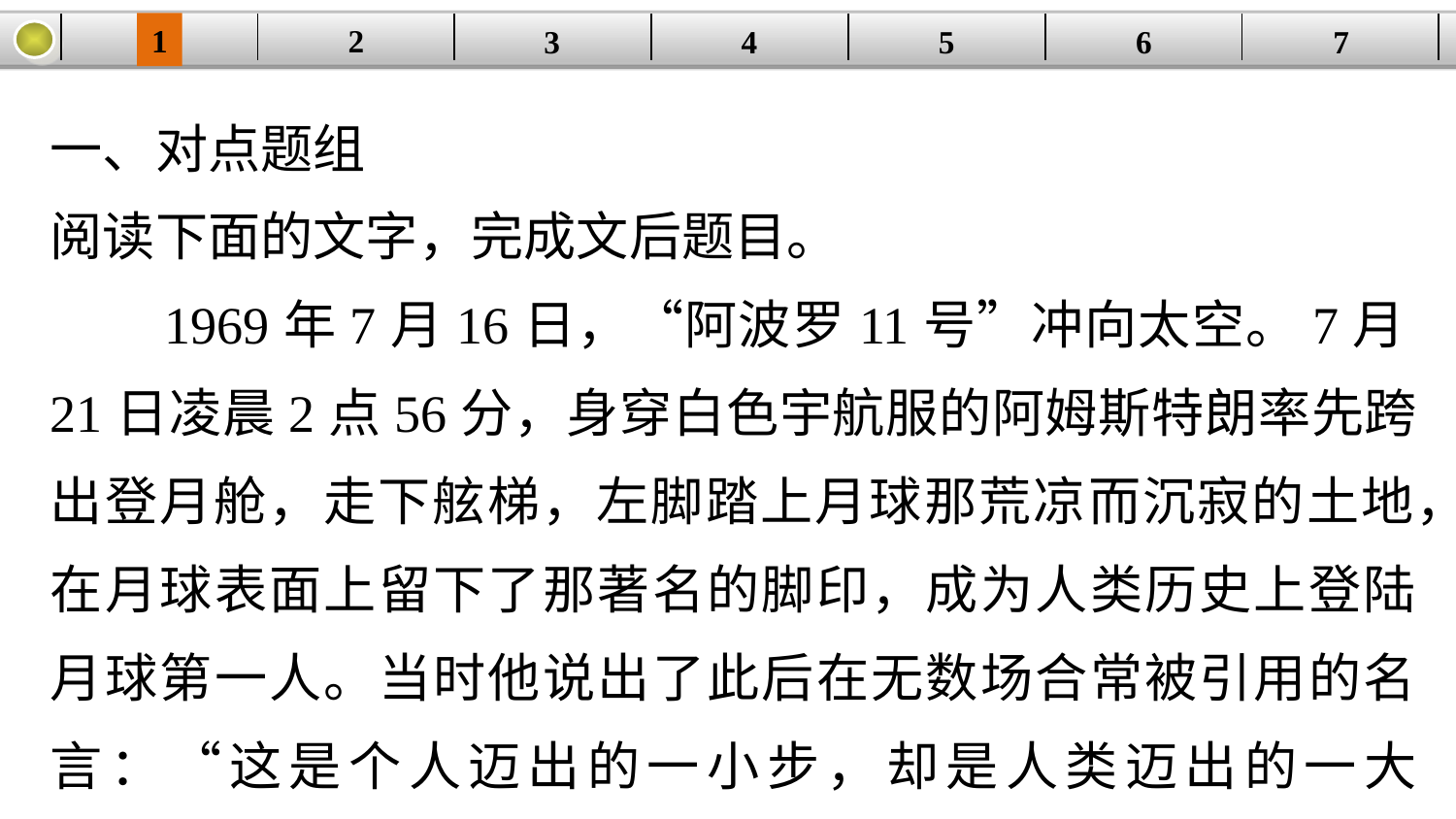

1
2
|  |  |  |  |  |  |  |
| --- | --- | --- | --- | --- | --- | --- |
3
4
5
6
7

一、对点题组
阅读下面的文字，完成文后题目。
        1969年7月16日，“阿波罗11号”冲向太空。7月21日凌晨2点56分，身穿白色宇航服的阿姆斯特朗率先跨出登月舱，走下舷梯，左脚踏上月球那荒凉而沉寂的土地，在月球表面上留下了那著名的脚印，成为人类历史上登陆月球第一人。当时他说出了此后在无数场合常被引用的名言：“这是个人迈出的一小步，却是人类迈出的一大步。”据说，美国政府